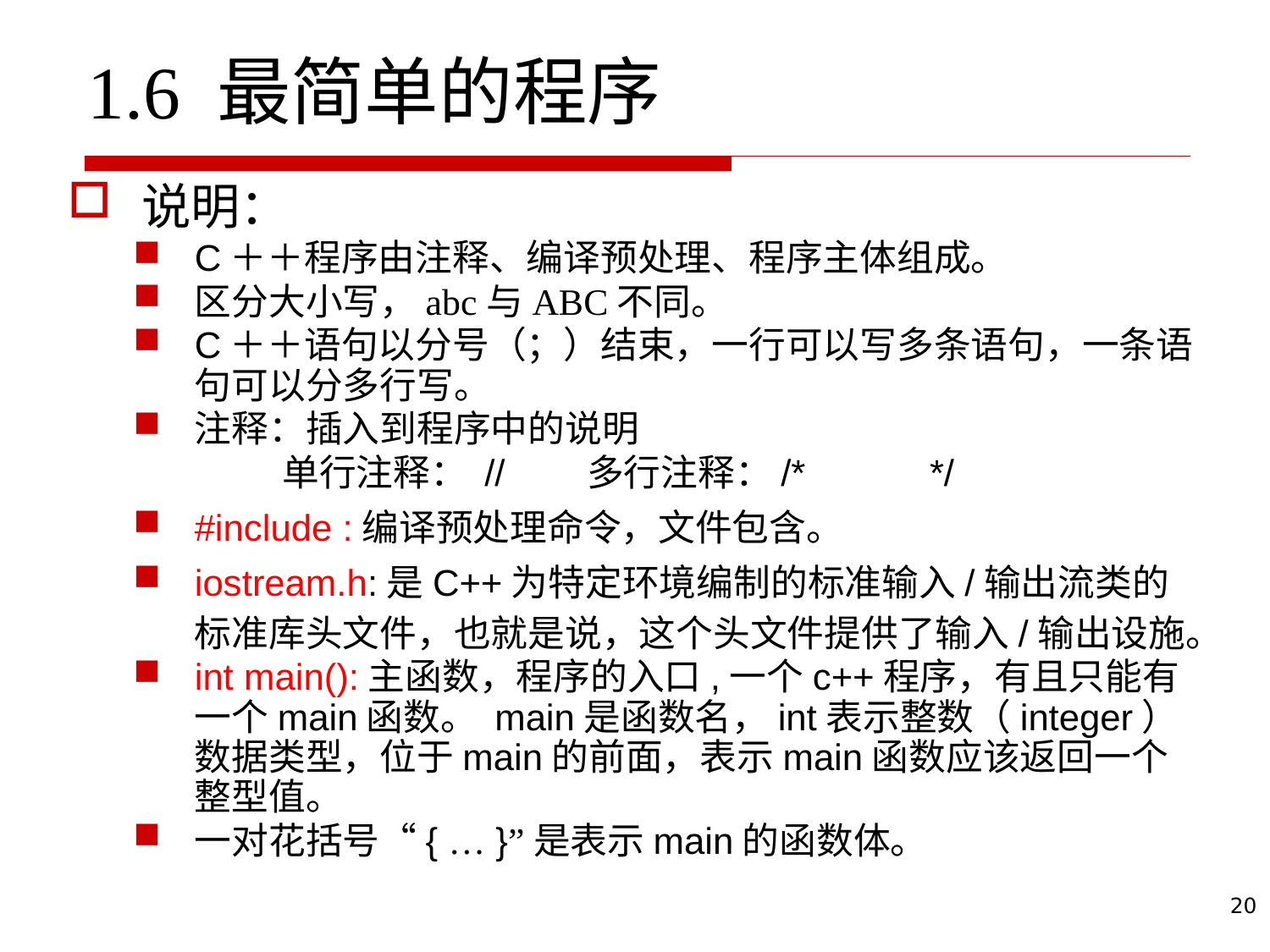

# 1.6 最简单的程序
说明：
C＋＋程序由注释、编译预处理、程序主体组成。
区分大小写，abc与ABC不同。
C＋＋语句以分号（；）结束，一行可以写多条语句，一条语句可以分多行写。
注释：插入到程序中的说明
                 单行注释： //       多行注释：/*            */
#include :编译预处理命令，文件包含。
iostream.h:是C++为特定环境编制的标准输入/输出流类的标准库头文件，也就是说，这个头文件提供了输入/输出设施。
int main():主函数，程序的入口,一个c++程序，有且只能有一个main函数。 main是函数名，int表示整数（integer）数据类型，位于main的前面，表示main函数应该返回一个整型值。
一对花括号“{ … }”是表示main的函数体。
20